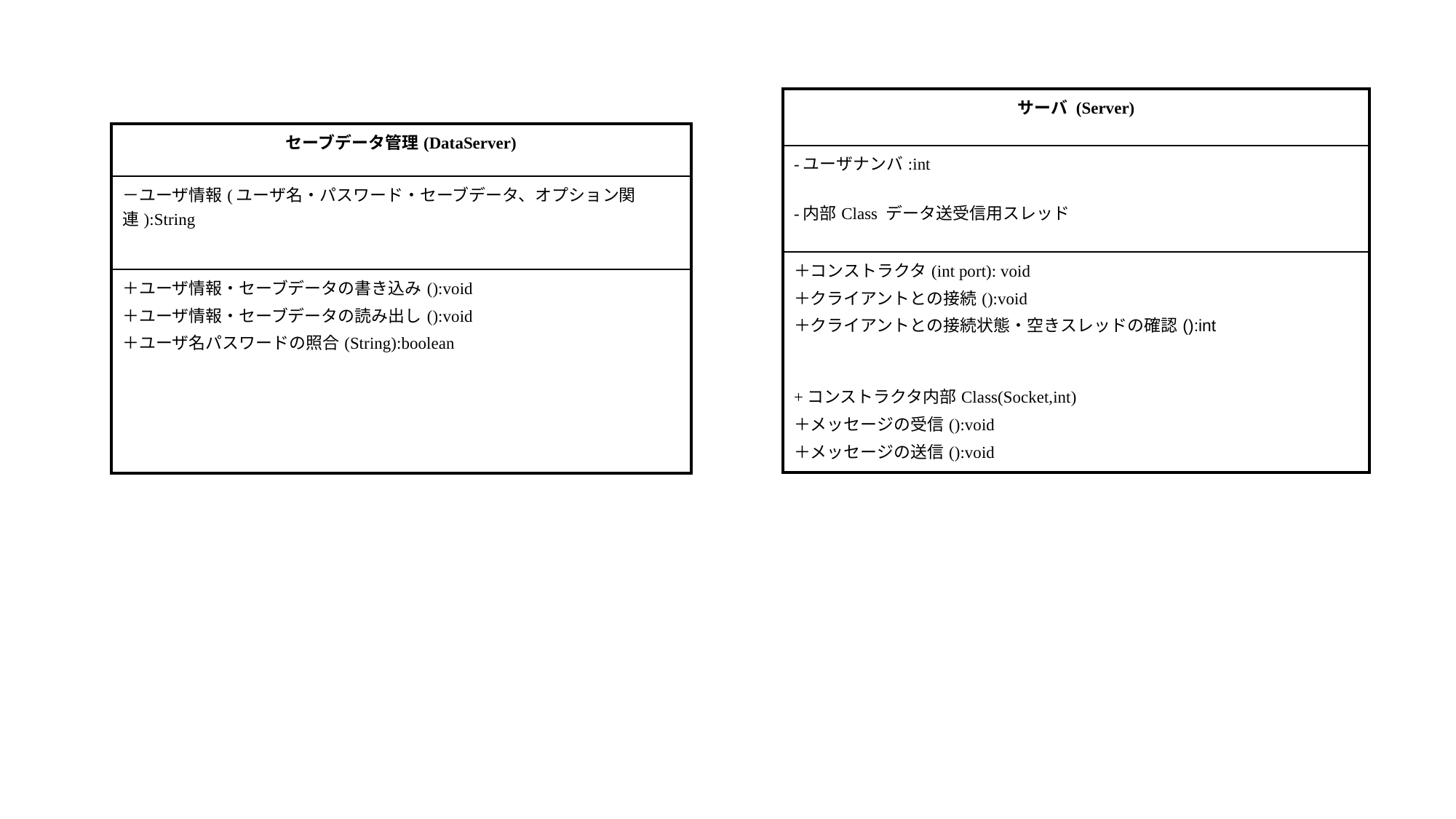

| サーバ (Server) |
| --- |
| -ユーザナンバ:int -内部Class データ送受信用スレッド |
| ＋コンストラクタ(int port): void  ＋クライアントとの接続():void ＋クライアントとの接続状態・空きスレッドの確認():int  +コンストラクタ内部Class(Socket,int) ＋メッセージの受信():void ＋メッセージの送信():void |
| セーブデータ管理(DataServer) |
| --- |
| －ユーザ情報(ユーザ名・パスワード・セーブデータ、オプション関連):String |
| ＋ユーザ情報・セーブデータの書き込み():void ＋ユーザ情報・セーブデータの読み出し():void  ＋ユーザ名パスワードの照合(String):boolean |